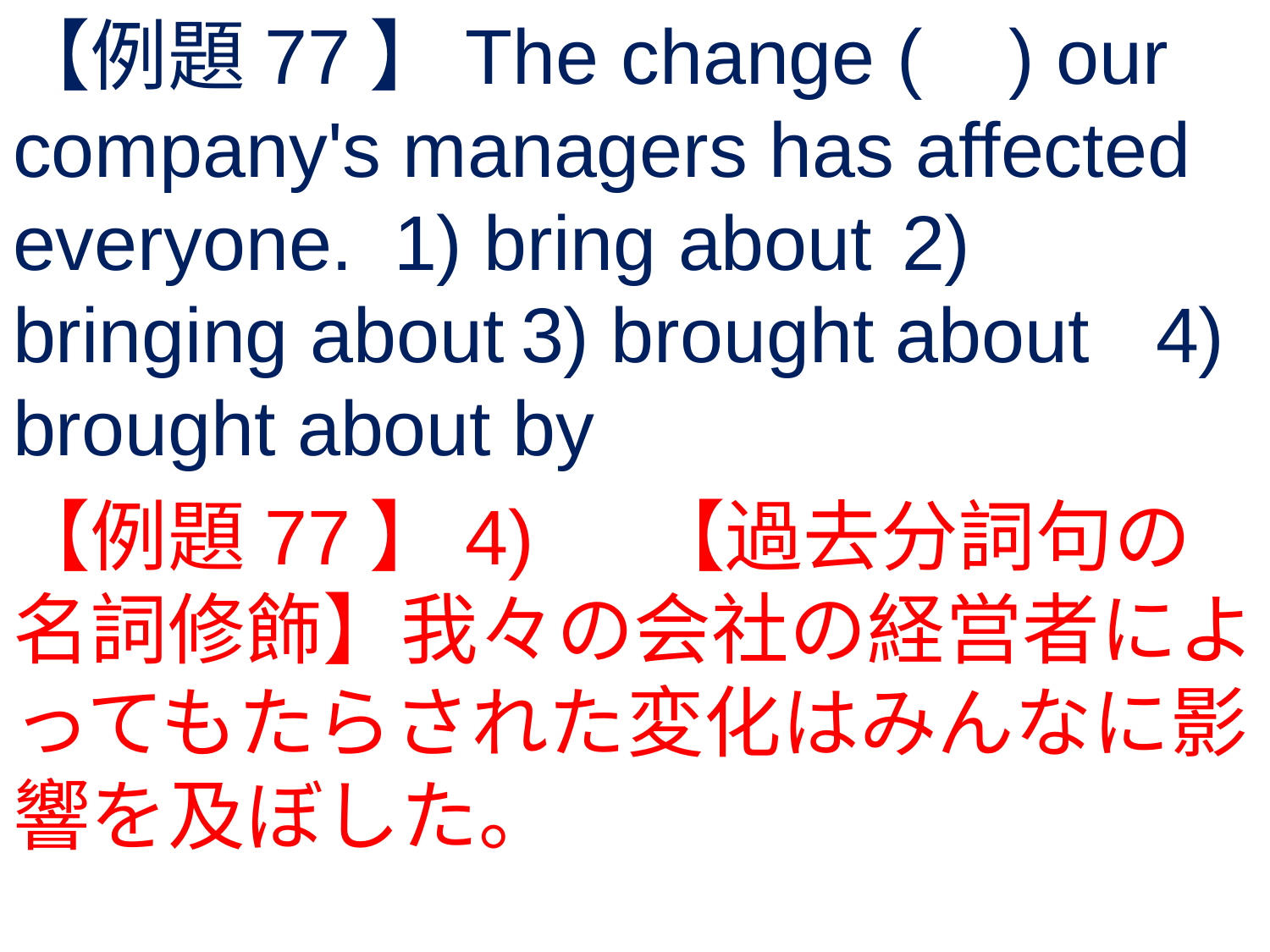

# 【例題77】The change (    ) our company's managers has affected everyone.	1) bring about	2) bringing about	3) brought about	4) brought about by
【例題77】4) 	【過去分詞句の名詞修飾】我々の会社の経営者によってもたらされた変化はみんなに影響を及ぼした。